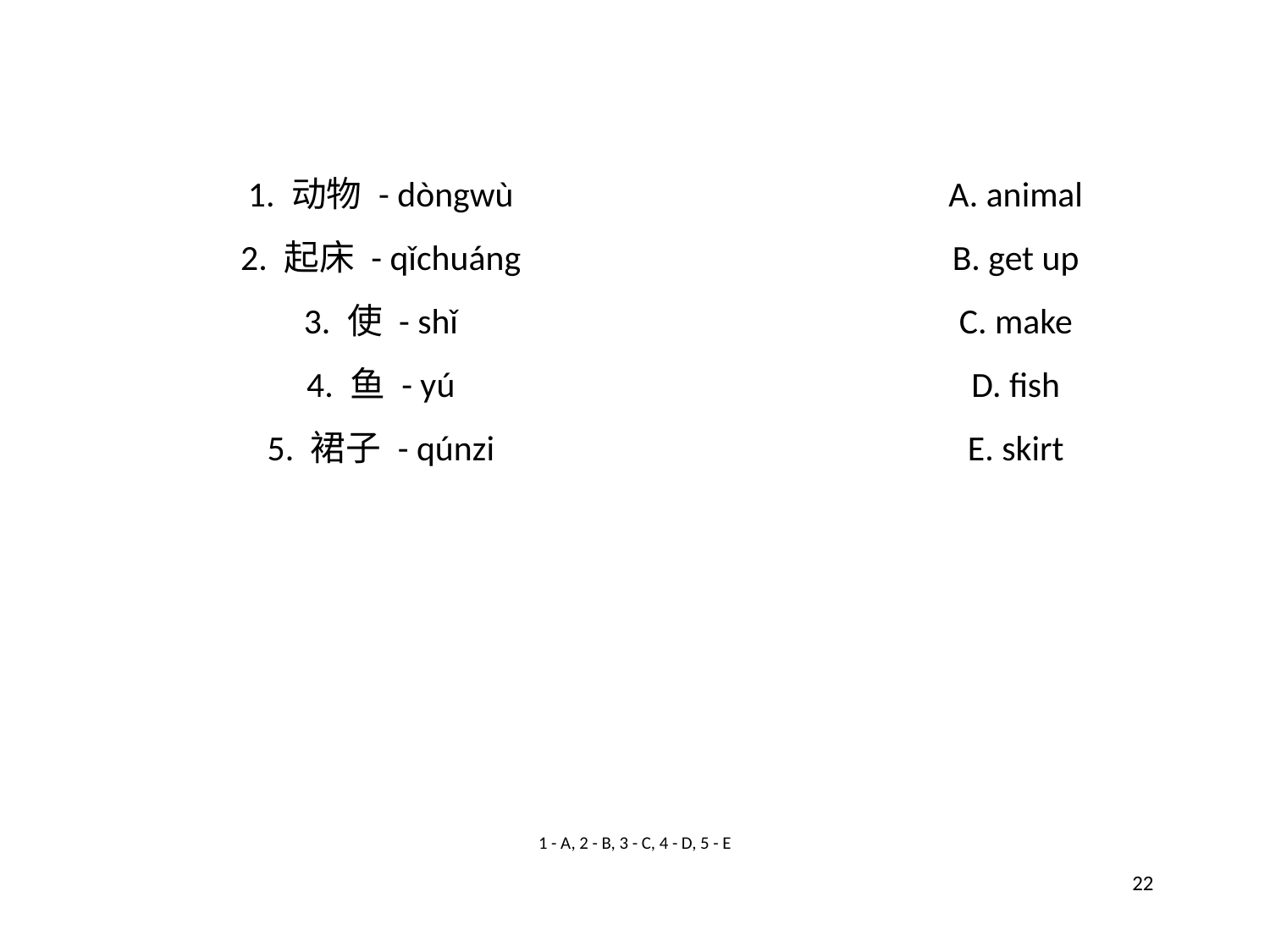

1. 动物 - dòngwù

A. animal

2. 起床 - qǐchuáng

B. get up

3. 使 - shǐ

C. make

4. 鱼 - yú

D. fish

5. 裙子 - qúnzi

E. skirt
1 - A, 2 - B, 3 - C, 4 - D, 5 - E

22